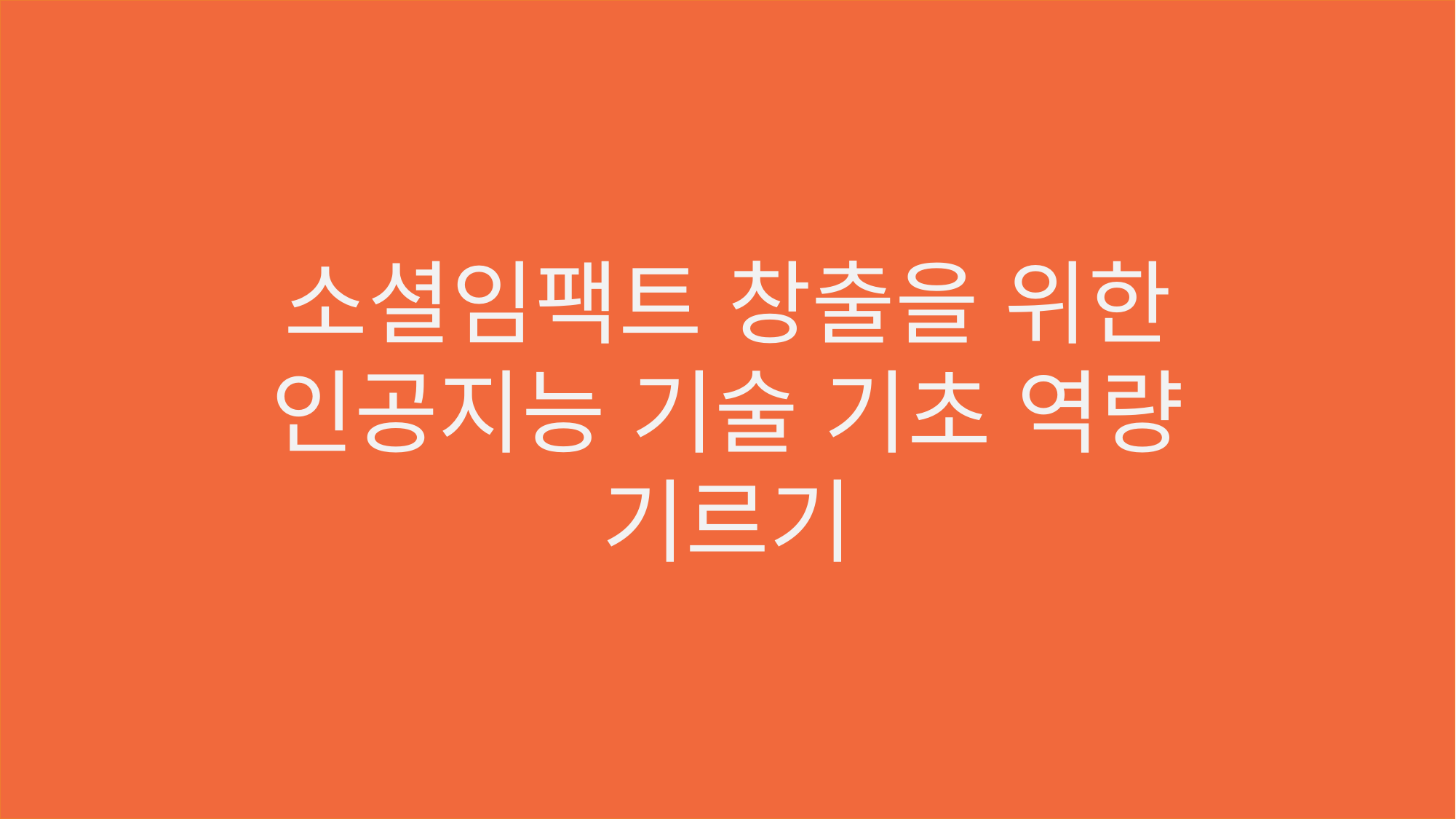

소셜임팩트 창출을 위한 인공지능 기술 기초 역량 기르기